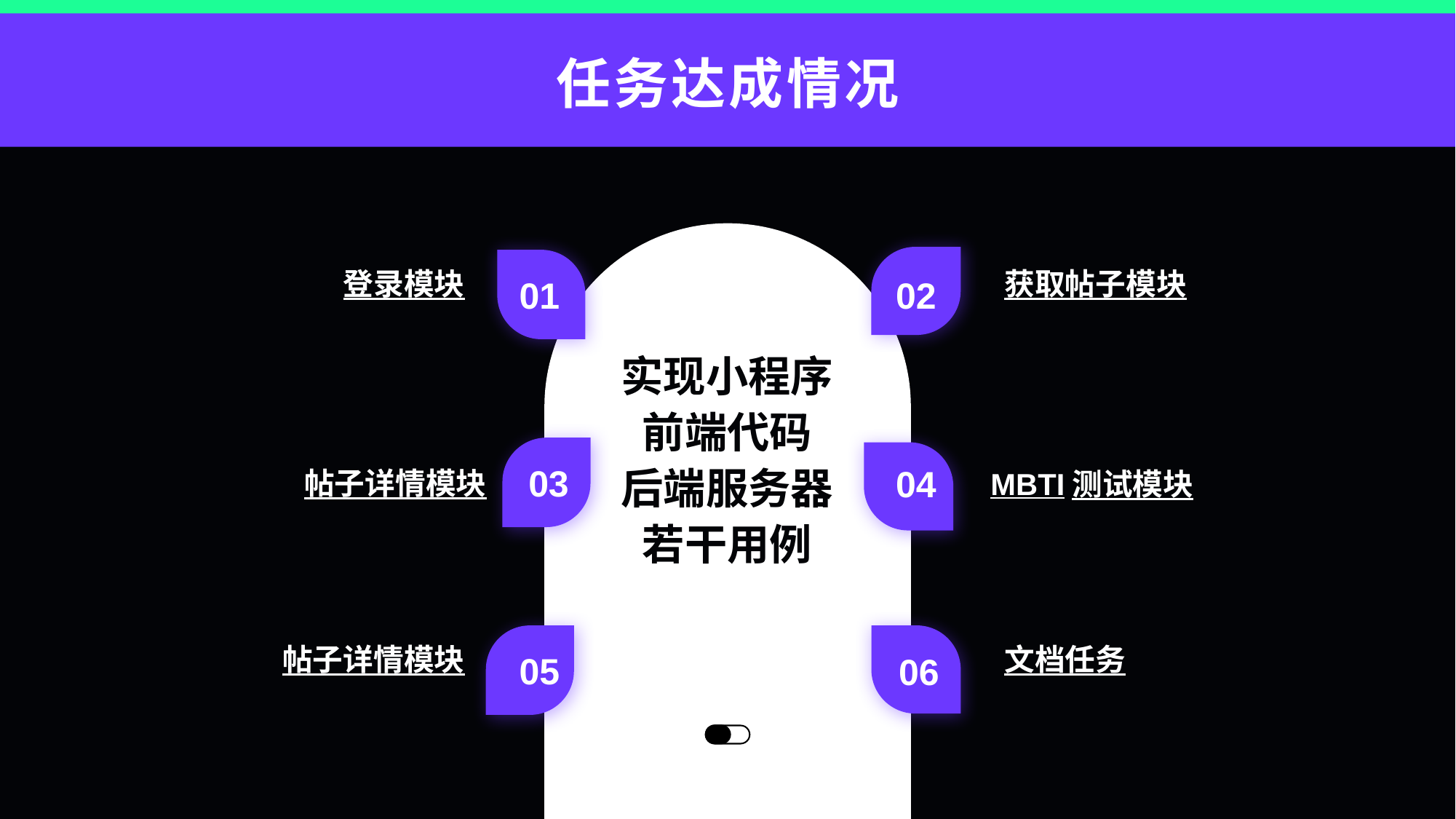

任务达成情况

登录模块
获取帖子模块
01
02

实现小程序前端代码
后端服务器若干用例

帖子详情模块
03
04
MBTI测试模块

帖子详情模块

文档任务
05
06